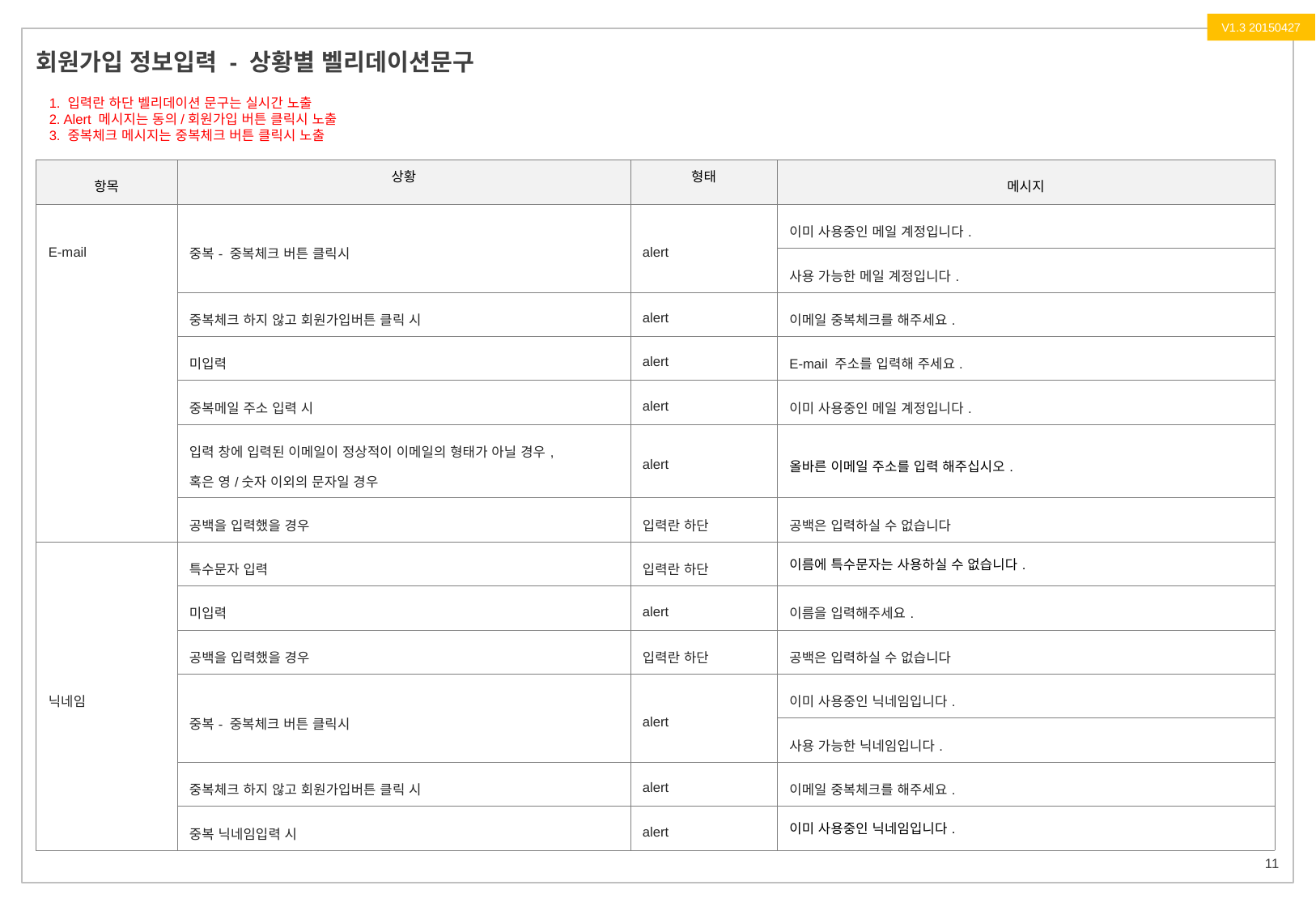

V1.3 20150427
회원가입 정보입력 - 상황별 벨리데이션문구
1. 입력란 하단 벨리데이션 문구는 실시간 노출
2. Alert 메시지는 동의/회원가입 버튼 클릭시 노출
3. 중복체크 메시지는 중복체크 버튼 클릭시 노출
| 항목 | 상황 | 형태 | 메시지 |
| --- | --- | --- | --- |
| E-mail | 중복- 중복체크 버튼 클릭시 | alert | 이미 사용중인 메일 계정입니다. |
|  |  |  | 사용 가능한 메일 계정입니다. |
|  | 중복체크 하지 않고 회원가입버튼 클릭 시 | alert | 이메일 중복체크를 해주세요. |
|  | 미입력 | alert | E-mail 주소를 입력해 주세요. |
|  | 중복메일 주소 입력 시 | alert | 이미 사용중인 메일 계정입니다. |
|  | 입력 창에 입력된 이메일이 정상적이 이메일의 형태가 아닐 경우, 혹은 영/숫자 이외의 문자일 경우 | alert | 올바른 이메일 주소를 입력 해주십시오. |
|  | 공백을 입력했을 경우 | 입력란 하단 | 공백은 입력하실 수 없습니다 |
| 닉네임 | 특수문자 입력 | 입력란 하단 | 이름에 특수문자는 사용하실 수 없습니다. |
|  | 미입력 | alert | 이름을 입력해주세요. |
|  | 공백을 입력했을 경우 | 입력란 하단 | 공백은 입력하실 수 없습니다 |
|  | 중복- 중복체크 버튼 클릭시 | alert | 이미 사용중인 닉네임입니다. |
|  |  |  | 사용 가능한 닉네임입니다. |
|  | 중복체크 하지 않고 회원가입버튼 클릭 시 | alert | 이메일 중복체크를 해주세요. |
|  | 중복 닉네임입력 시 | alert | 이미 사용중인 닉네임입니다. |
11